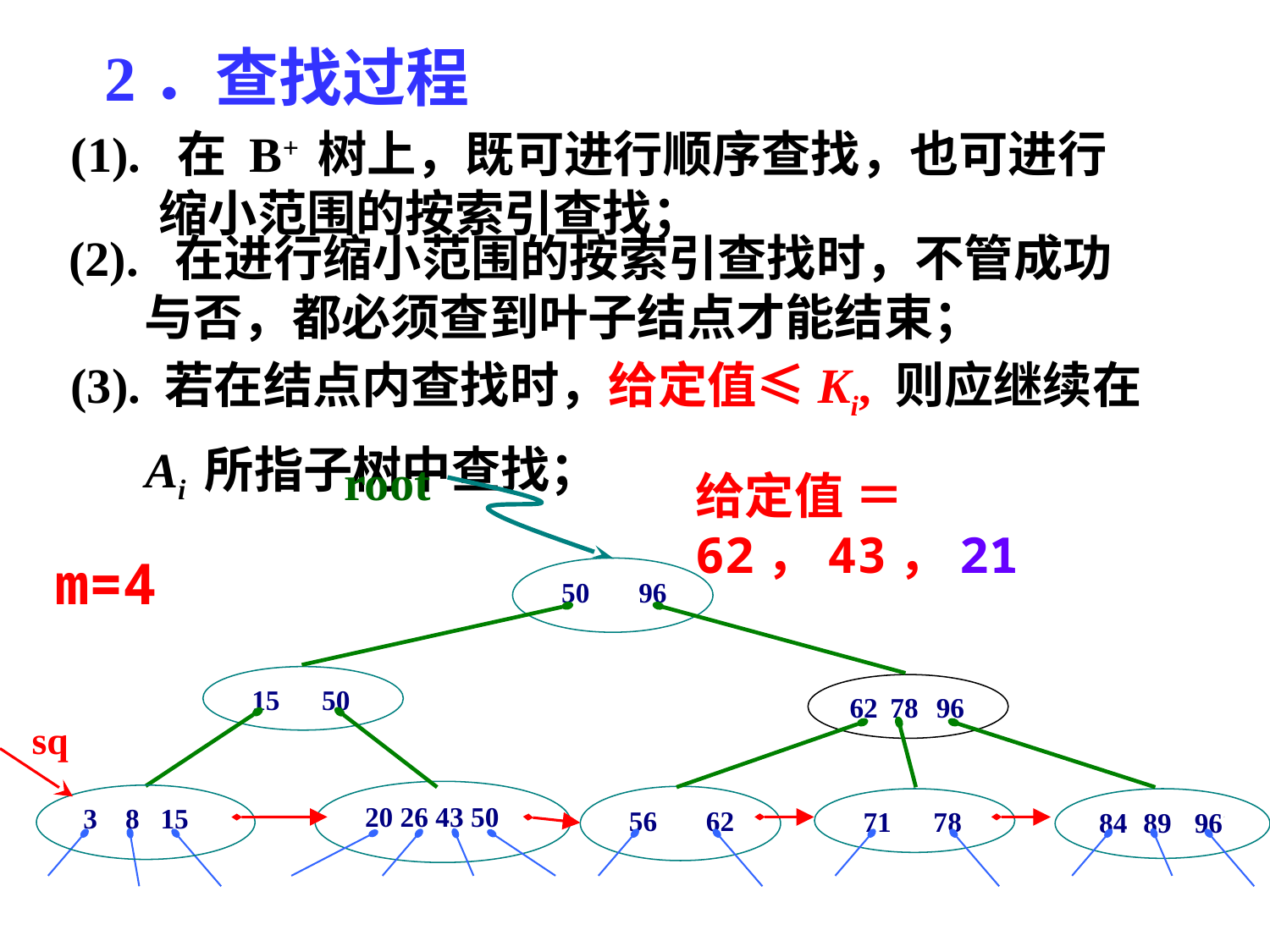

2．查找过程
 (1).  在 B+ 树上，既可进行顺序查找，也可进行缩小范围的按索引查找；
 (2).  在进行缩小范围的按索引查找时，不管成功与否，都必须查到叶子结点才能结束；
 (3). 若在结点内查找时，给定值≤Ki, 则应继续在 Ai 所指子树中查找；
root

 50       96

 15      50
62   78    96
sq

20 26 43 50

 56       62
 71      78
84   89    96
 3    8   15

给定值 ＝  62，43，21
m=4